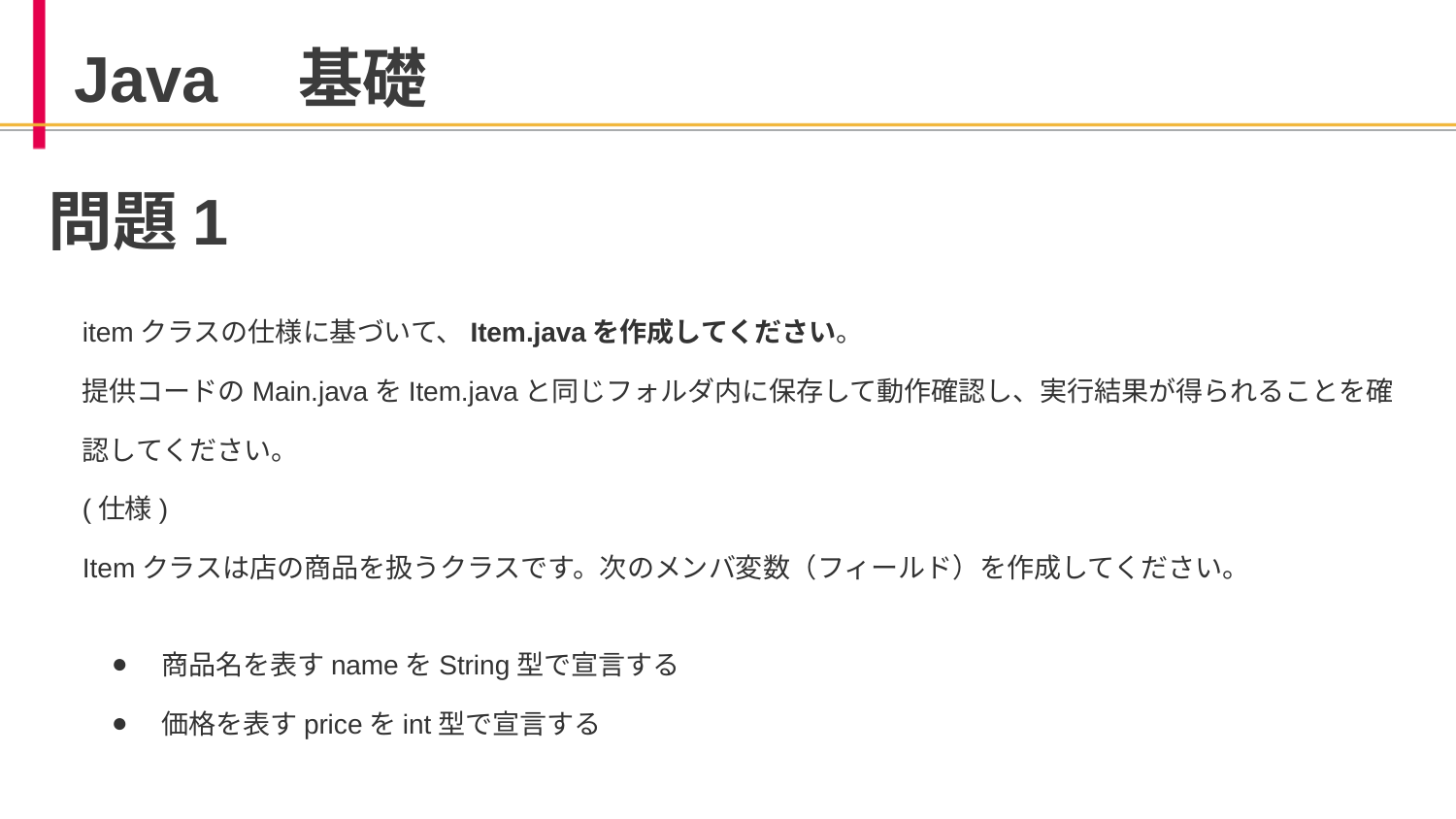

# Java　基礎
問題1

itemクラスの仕様に基づいて、Item.javaを作成してください。
提供コードのMain.javaをItem.javaと同じフォルダ内に保存して動作確認し、実行結果が得られることを確認してください。
(仕様)
Itemクラスは店の商品を扱うクラスです。次のメンバ変数（フィールド）を作成してください。
商品名を表すnameをString型で宣言する
価格を表すpriceをint型で宣言する